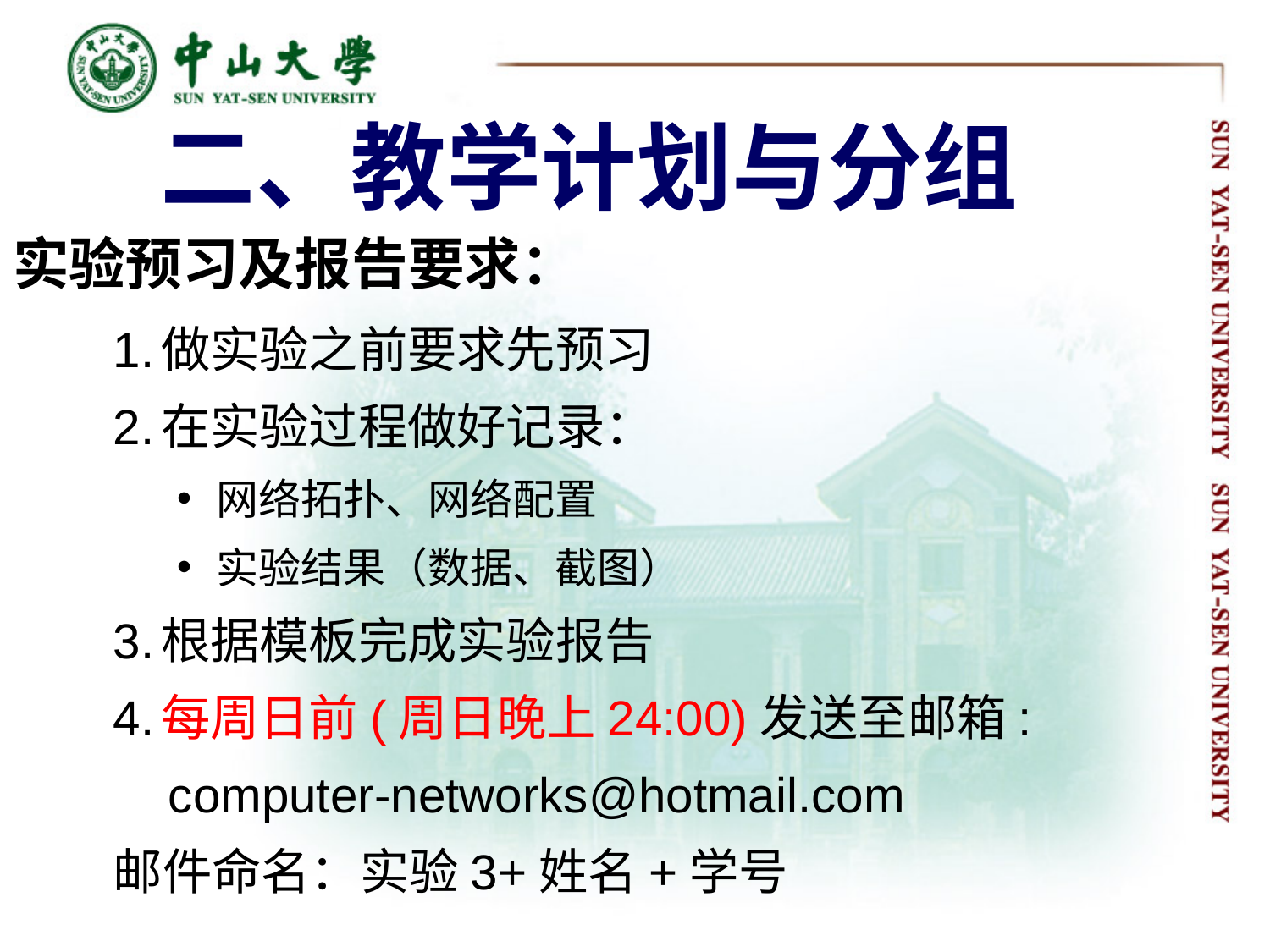

二、教学计划与分组
实验预习及报告要求：

做实验之前要求先预习
在实验过程做好记录：
网络拓扑、网络配置
实验结果（数据、截图）
根据模板完成实验报告
每周日前(周日晚上24:00)发送至邮箱:
    computer-networks@hotmail.com
邮件命名：实验3+姓名+学号